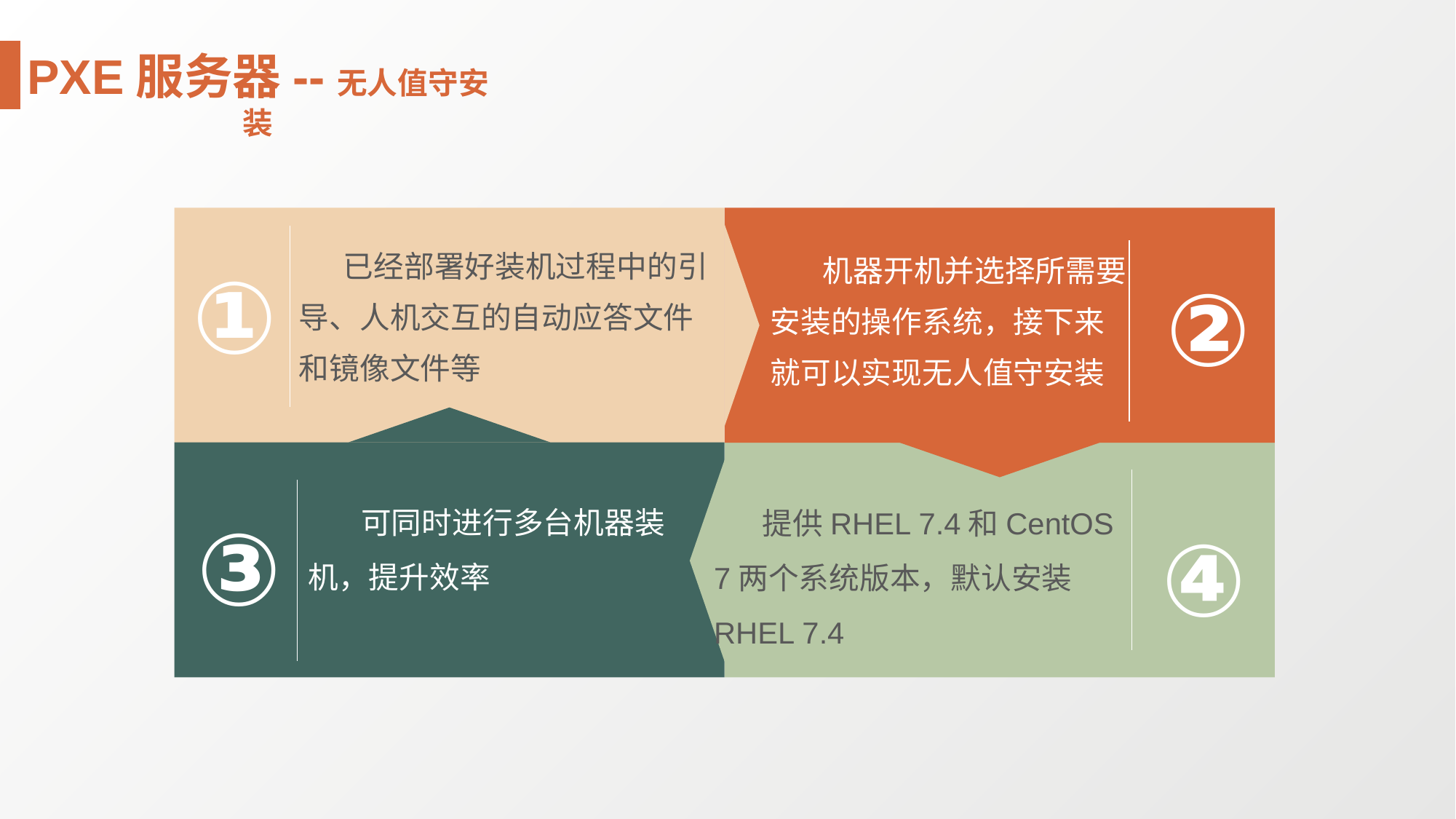

PXE服务器--无人值守安装

          已经部署好装机过程中的引导、人机交互的自动应答文件和镜像文件等
            机器开机并选择所需要安装的操作系统，接下来就可以实现无人值守安装
①
②

        可同时进行多台机器装机，提升效率
           提供RHEL 7.4和CentOS 7两个系统版本，默认安装RHEL 7.4
③
④